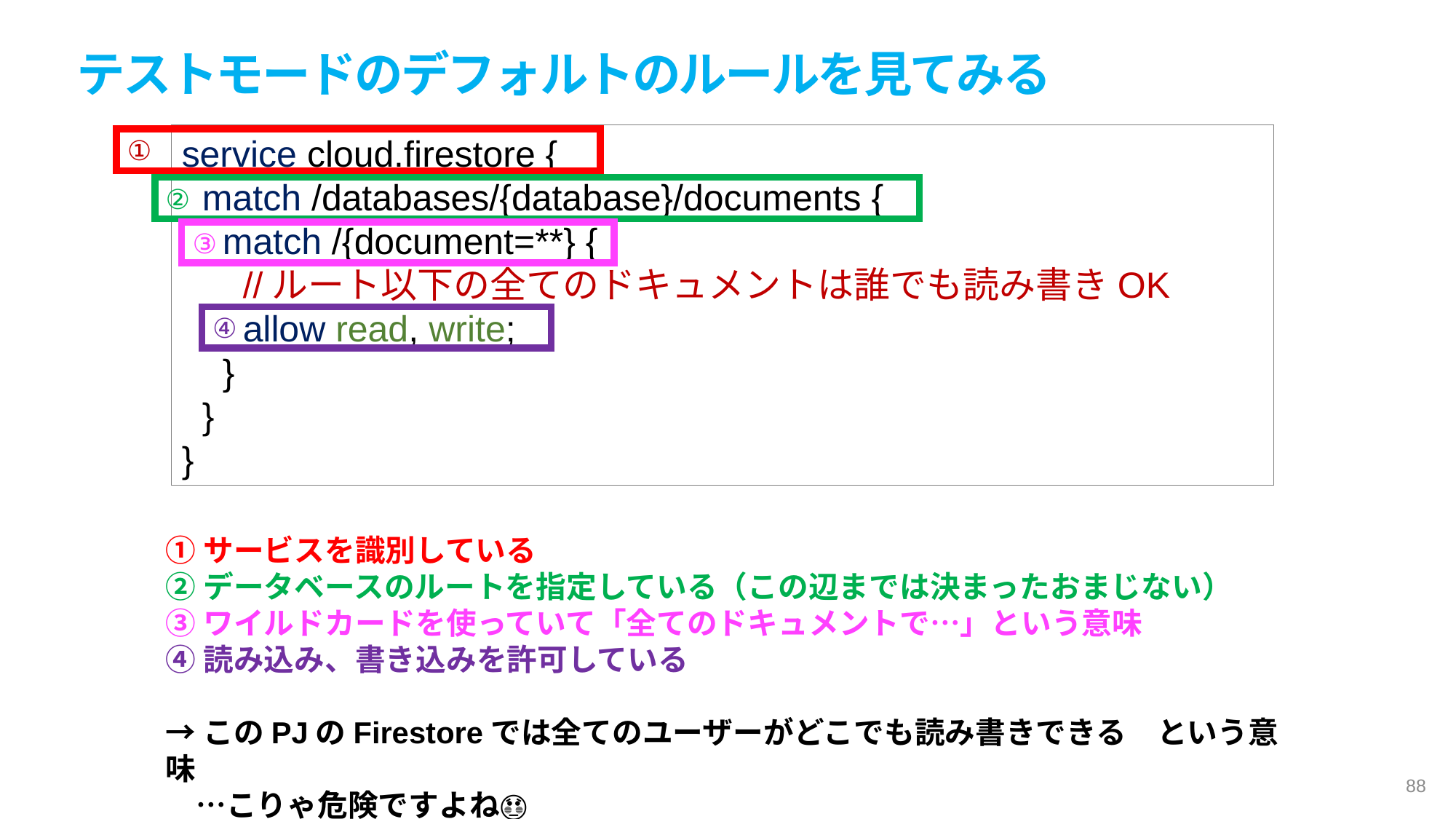

テストモードのデフォルトのルールを見てみる
service cloud.firestore {
  match /databases/{database}/documents {
    match /{document=**} {
      //ルート以下の全てのドキュメントは誰でも読み書きOK
      allow read, write;
    }
  }
}
①
②
③
④
①サービスを識別している
②データベースのルートを指定している（この辺までは決まったおまじない）
③ワイルドカードを使っていて「全てのドキュメントで…」という意味
④読み込み、書き込みを許可している

→このPJのFirestoreでは全てのユーザーがどこでも読み書きできる　という意味
　…こりゃ危険ですよね😳
88